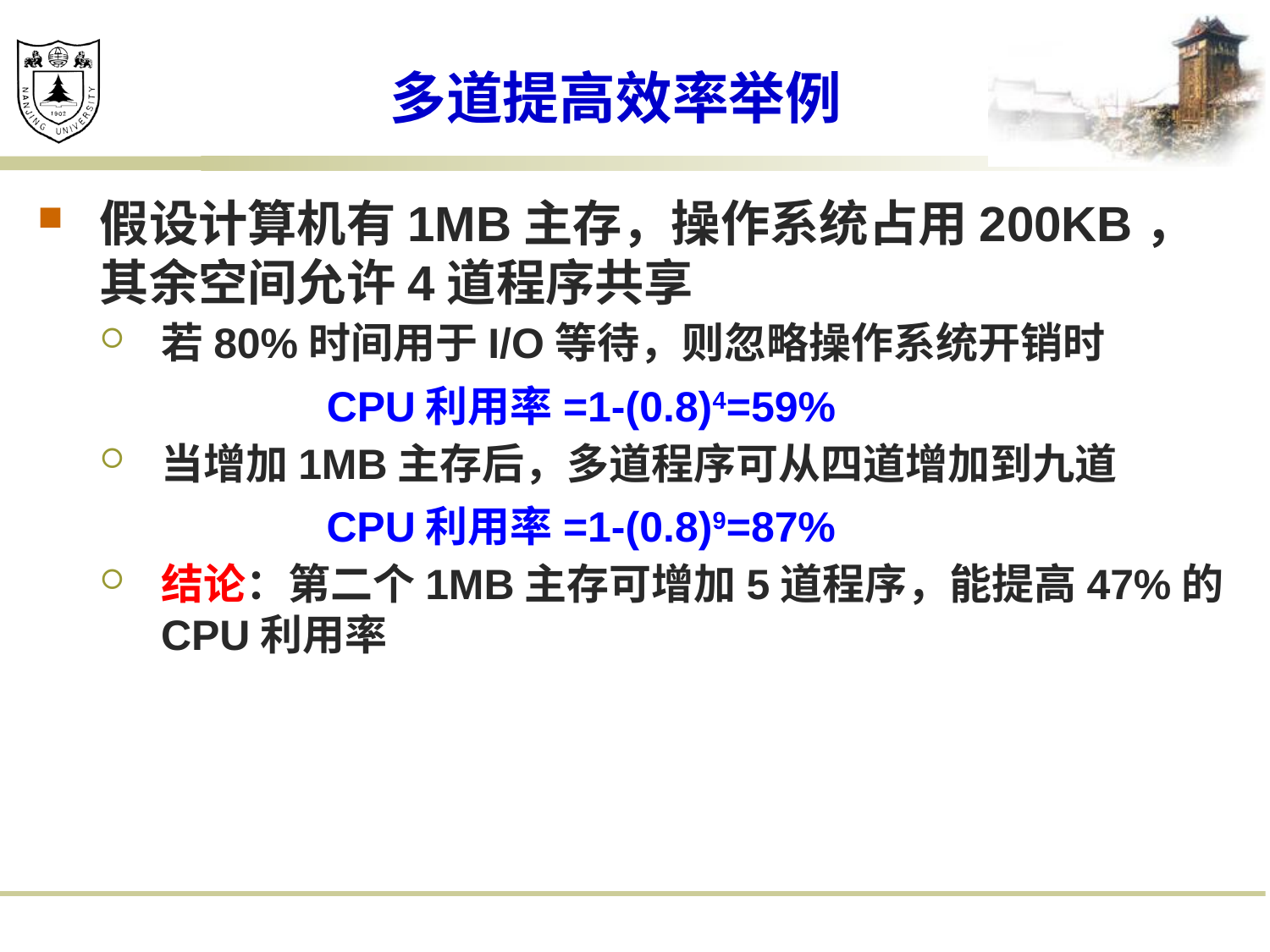

# 多道提高效率举例
假设计算机有1MB主存，操作系统占用200KB，其余空间允许4道程序共享
若80%时间用于I/O等待，则忽略操作系统开销时
                     CPU利用率=1-(0.8)4=59%
当增加1MB主存后，多道程序可从四道增加到九道
                     CPU利用率=1-(0.8)9=87%
结论：第二个1MB主存可增加5道程序，能提高47%的CPU利用率

62